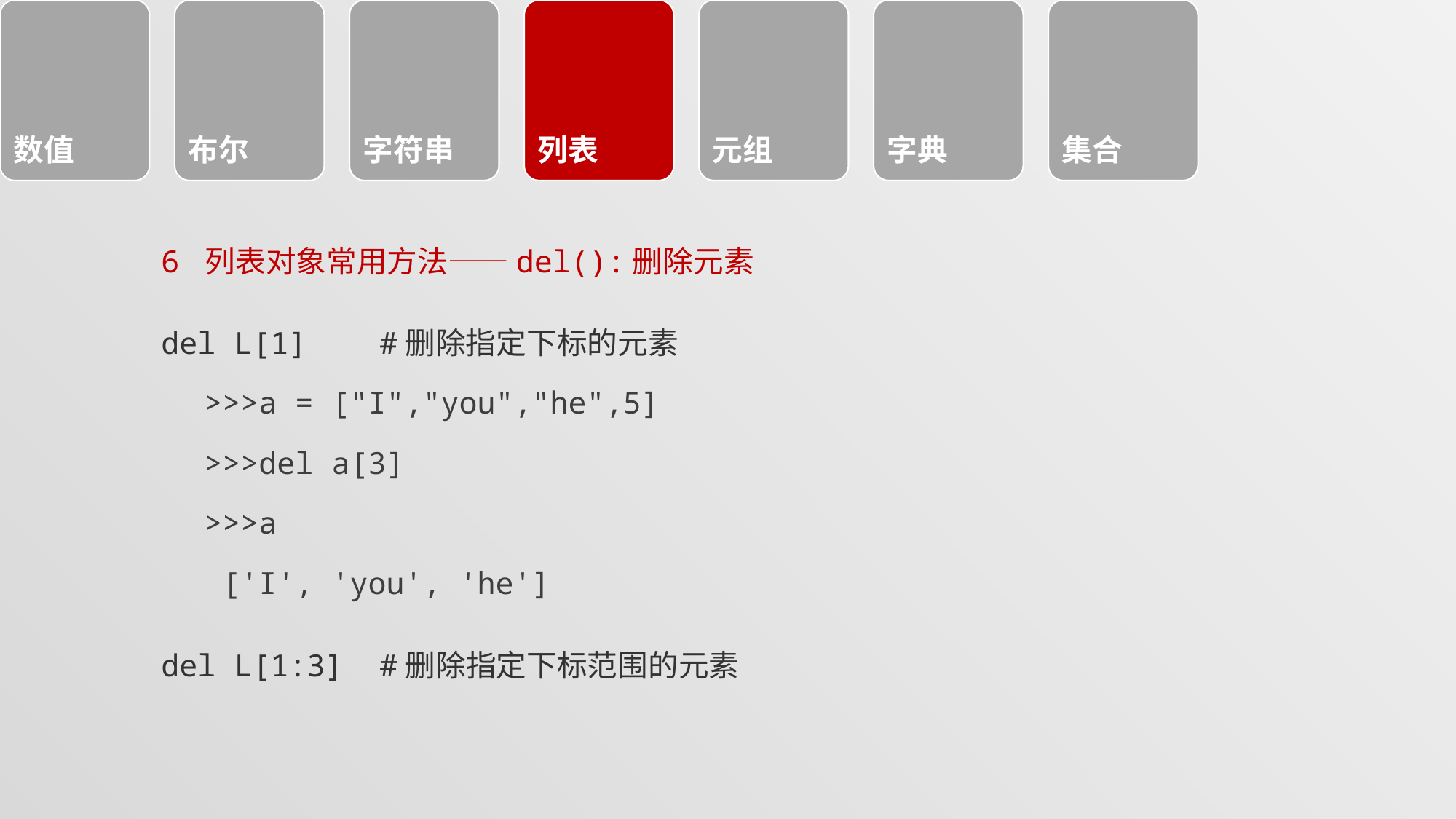

#
6 列表对象常用方法——del():删除元素
del L[1]    #删除指定下标的元素
>>>a = ["I","you","he",5]
>>>del a[3]
>>>a
 ['I', 'you', 'he']
del L[1:3]  #删除指定下标范围的元素